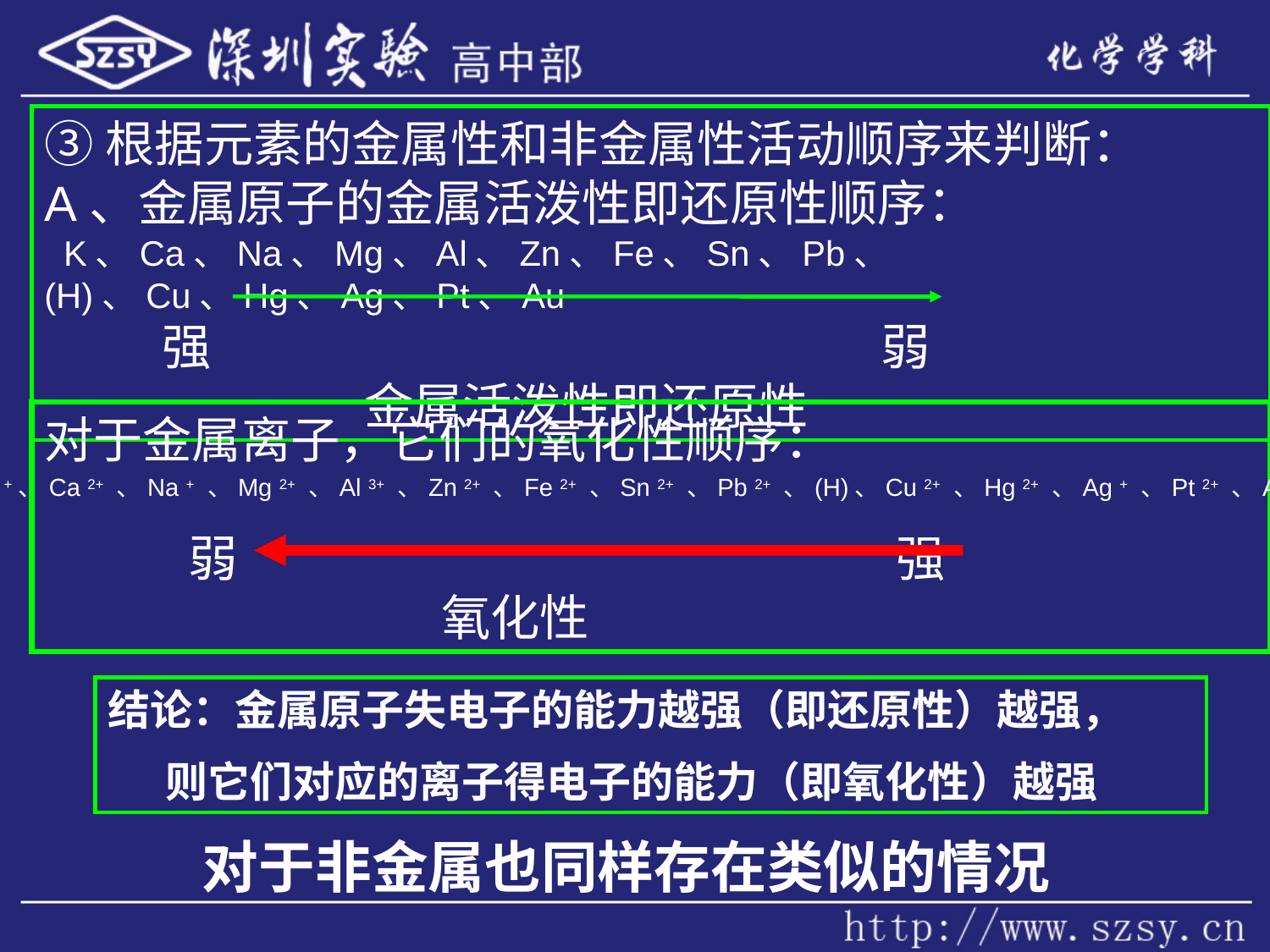

③根据元素的金属性和非金属性活动顺序来判断：
A、金属原子的金属活泼性即还原性顺序：
  K、Ca、Na、Mg、Al、Zn、Fe、Sn、Pb、(H)、Cu、Hg、Ag、Pt、Au
              强                                                             弱
                            金属活泼性即还原性

对于金属离子，它们的氧化性顺序：

            弱                                                            强
                                   氧化性

K +、Ca 2+ 、Na + 、Mg 2+ 、Al 3+ 、Zn 2+ 、Fe 2+ 、Sn 2+ 、Pb 2+ 、(H)、Cu 2+ 、Hg 2+ 、Ag + 、Pt 2+ 、Au 3+
结论：金属原子失电子的能力越强（即还原性）越强，
     则它们对应的离子得电子的能力（即氧化性）越强
   对于非金属也同样存在类似的情况